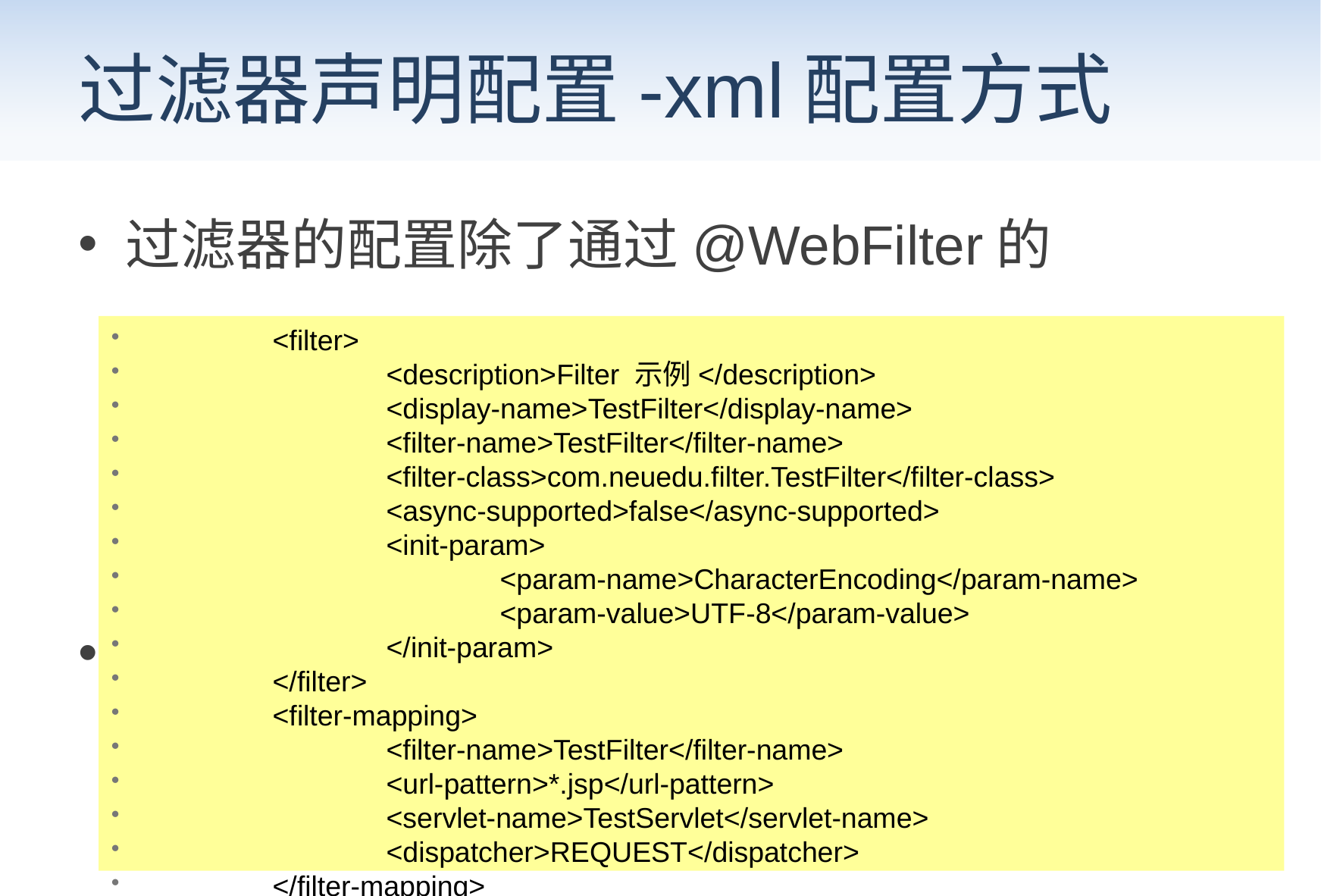

# 过滤器声明配置-xml配置方式
过滤器的配置除了通过@WebFilter的Annotation方式进行配置外，还可以通过web.xml文件进行配置，特别对于Servlet3.0之前的版本，只能通过web.xml的方式配置。
【示例】在web.xml中配置Filter

	<filter>
		<description>Filter 示例</description>
		<display-name>TestFilter</display-name>
		<filter-name>TestFilter</filter-name>
		<filter-class>com.neuedu.filter.TestFilter</filter-class>
		<async-supported>false</async-supported>
		<init-param>
			<param-name>CharacterEncoding</param-name>
			<param-value>UTF-8</param-value>
		</init-param>
	</filter>
	<filter-mapping>
		<filter-name>TestFilter</filter-name>
		<url-pattern>*.jsp</url-pattern>
		<servlet-name>TestServlet</servlet-name>
		<dispatcher>REQUEST</dispatcher>
	</filter-mapping>